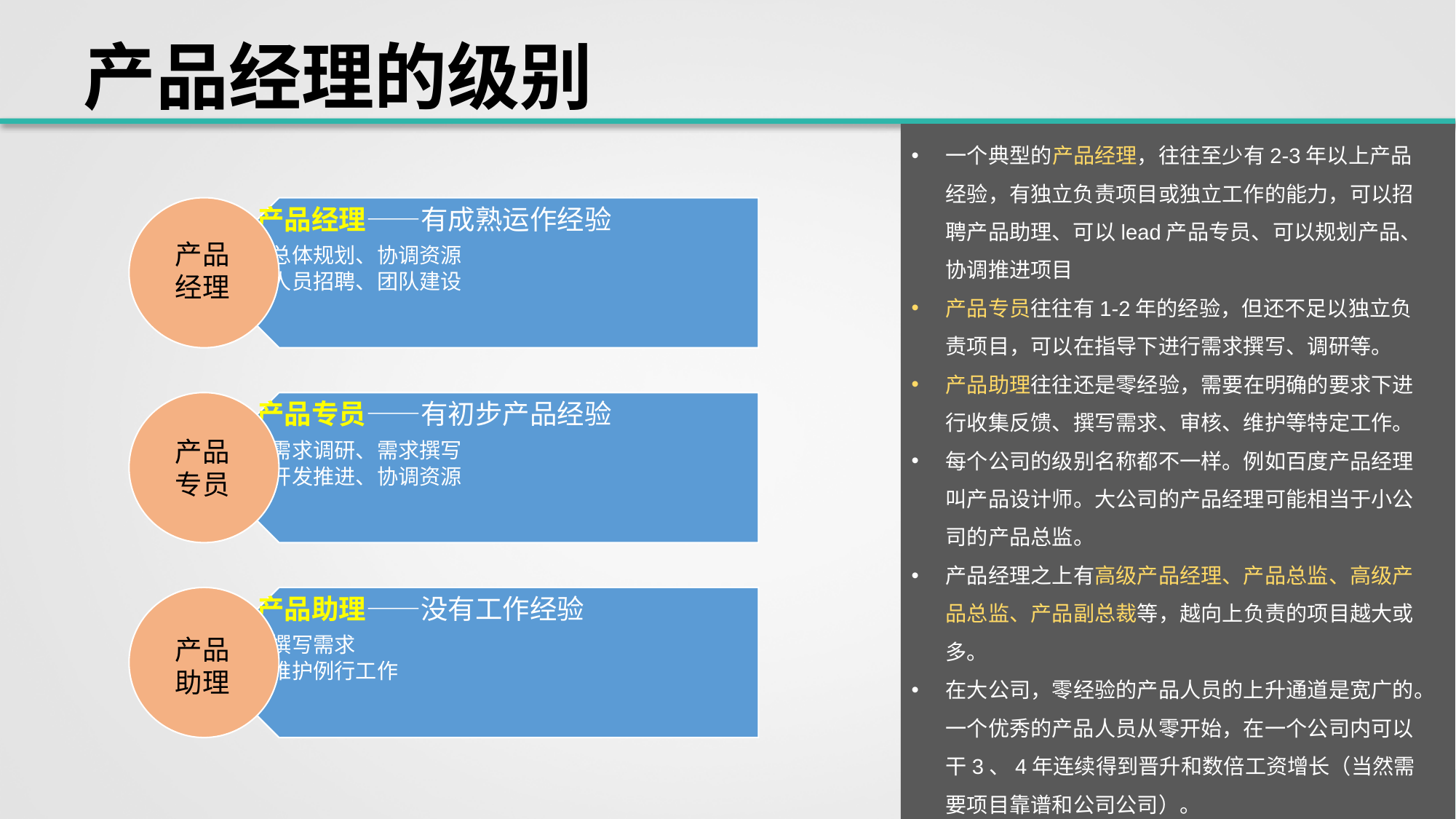

# 产品经理的级别

一个典型的产品经理，往往至少有2-3年以上产品经验，有独立负责项目或独立工作的能力，可以招聘产品助理、可以lead产品专员、可以规划产品、协调推进项目
产品专员往往有1-2年的经验，但还不足以独立负责项目，可以在指导下进行需求撰写、调研等。
产品助理往往还是零经验，需要在明确的要求下进行收集反馈、撰写需求、审核、维护等特定工作。
每个公司的级别名称都不一样。例如百度产品经理叫产品设计师。大公司的产品经理可能相当于小公司的产品总监。
产品经理之上有高级产品经理、产品总监、高级产品总监、产品副总裁等，越向上负责的项目越大或多。
在大公司，零经验的产品人员的上升通道是宽广的。一个优秀的产品人员从零开始，在一个公司内可以干3、4年连续得到晋升和数倍工资增长（当然需要项目靠谱和公司公司）。
产品经理——有成熟运作经验
总体规划、协调资源
人员招聘、团队建设
产品专员——有初步产品经验
需求调研、需求撰写
开发推进、协调资源
产品助理——没有工作经验
撰写需求
维护例行工作
产品经理
产品专员
产品助理